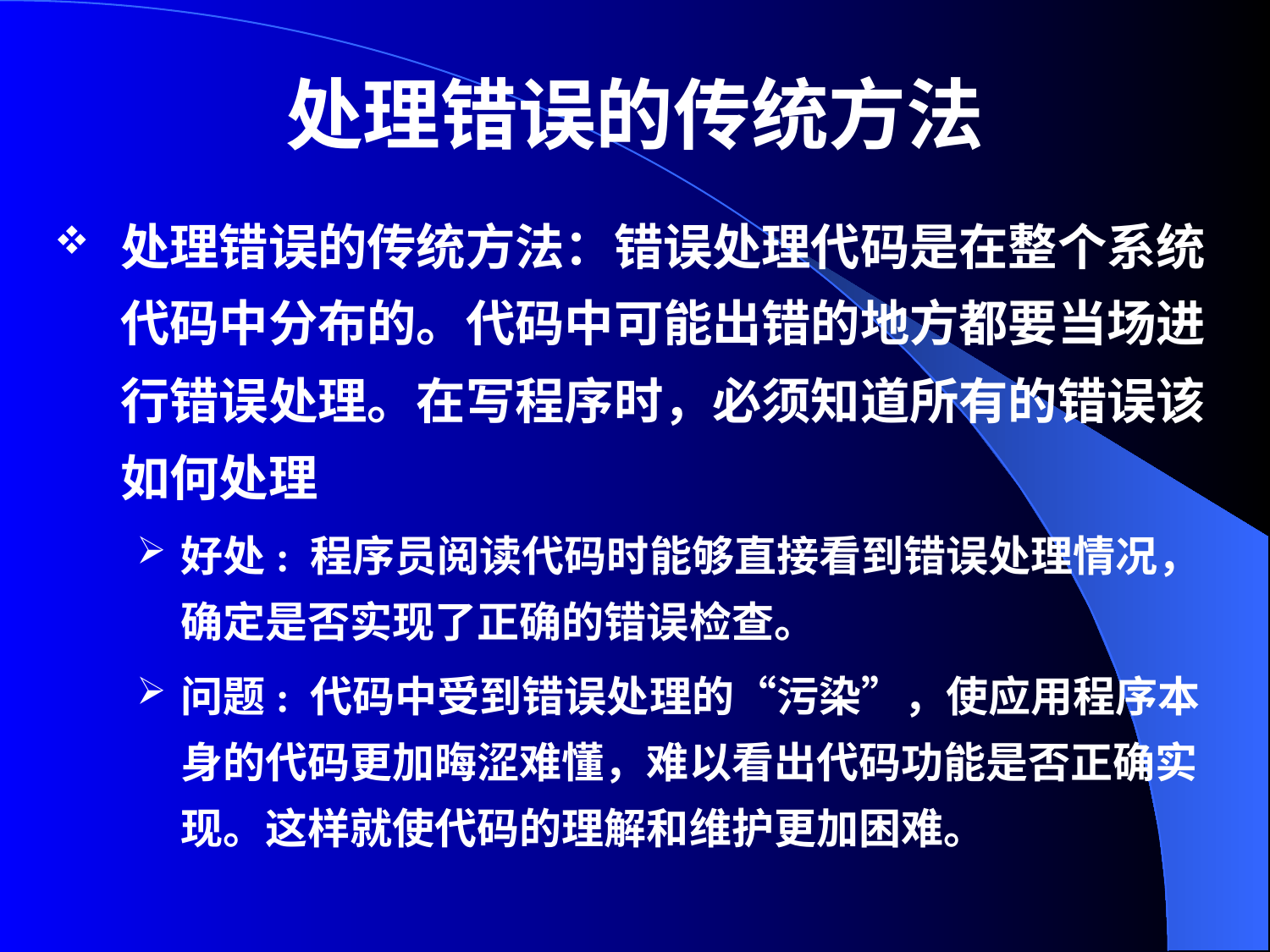

# 处理错误的传统方法
处理错误的传统方法：错误处理代码是在整个系统代码中分布的。代码中可能出错的地方都要当场进行错误处理。在写程序时，必须知道所有的错误该如何处理
好处: 程序员阅读代码时能够直接看到错误处理情况，确定是否实现了正确的错误检查。
问题: 代码中受到错误处理的“污染”，使应用程序本身的代码更加晦涩难懂，难以看出代码功能是否正确实现。这样就使代码的理解和维护更加困难。